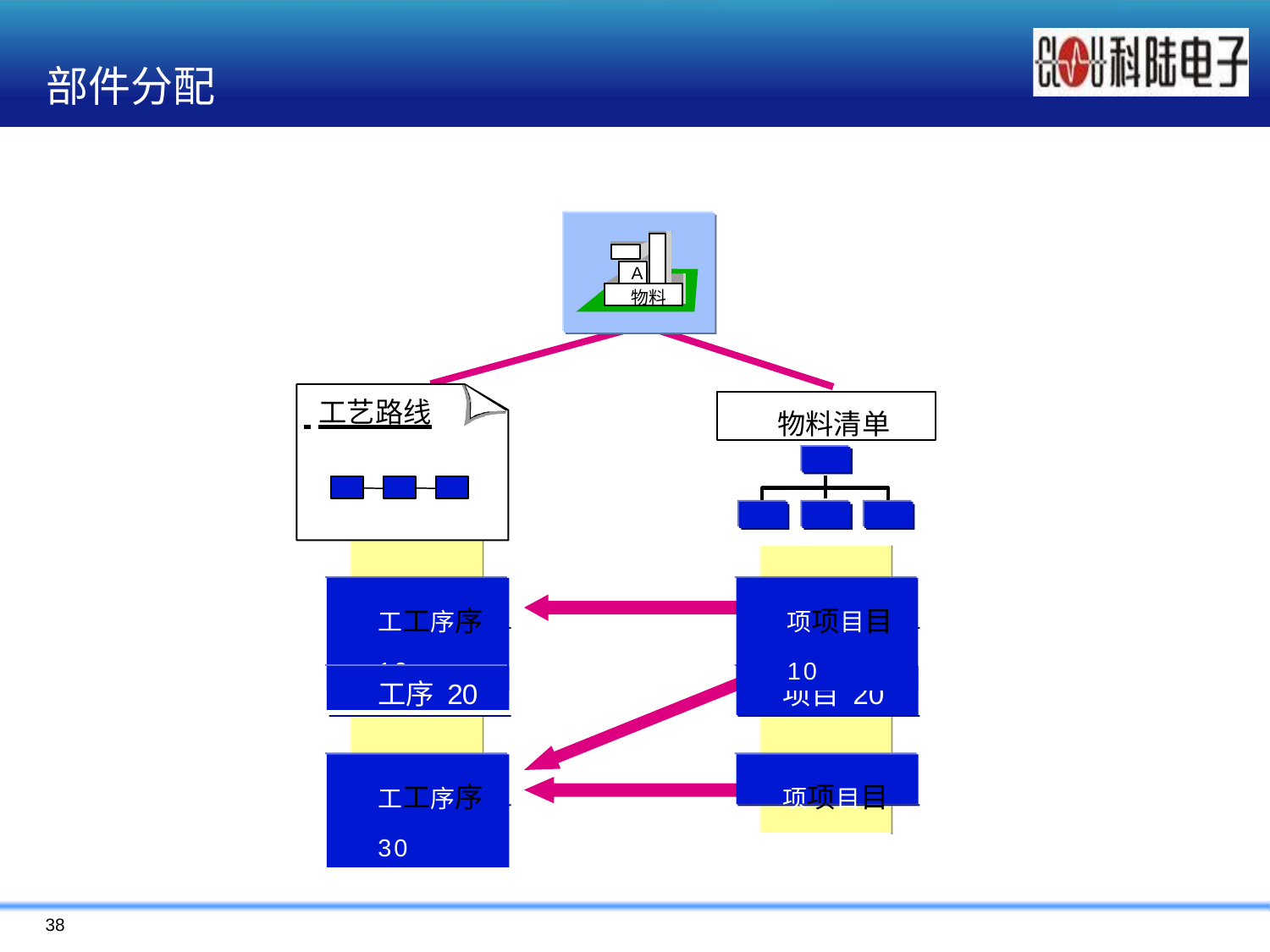

# 部件分配

A
物料

物料清单
 工艺路线

工工序序10
项项目目10

工序 20

项目 20

工工序序30

项项目目 30

38